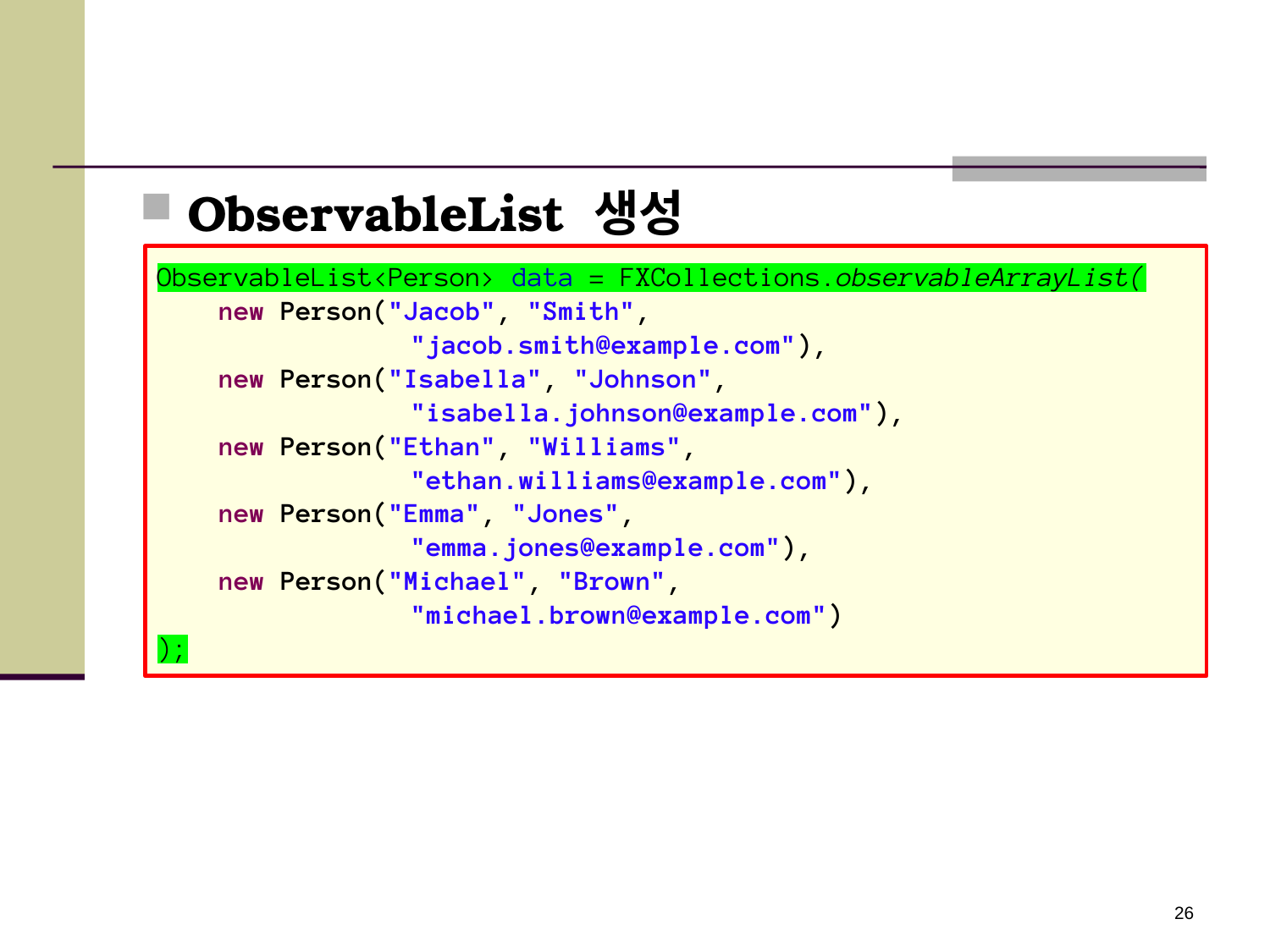

#
ObservableList 생성

ObservableList<Person> data = FXCollections.observableArrayList(
    new Person("Jacob", "Smith",
		"jacob.smith@example.com"),
    new Person("Isabella", "Johnson",
		"isabella.johnson@example.com"),
    new Person("Ethan", "Williams",
		"ethan.williams@example.com"),
    new Person("Emma", "Jones",
		"emma.jones@example.com"),
    new Person("Michael", "Brown",
		"michael.brown@example.com")
);
26